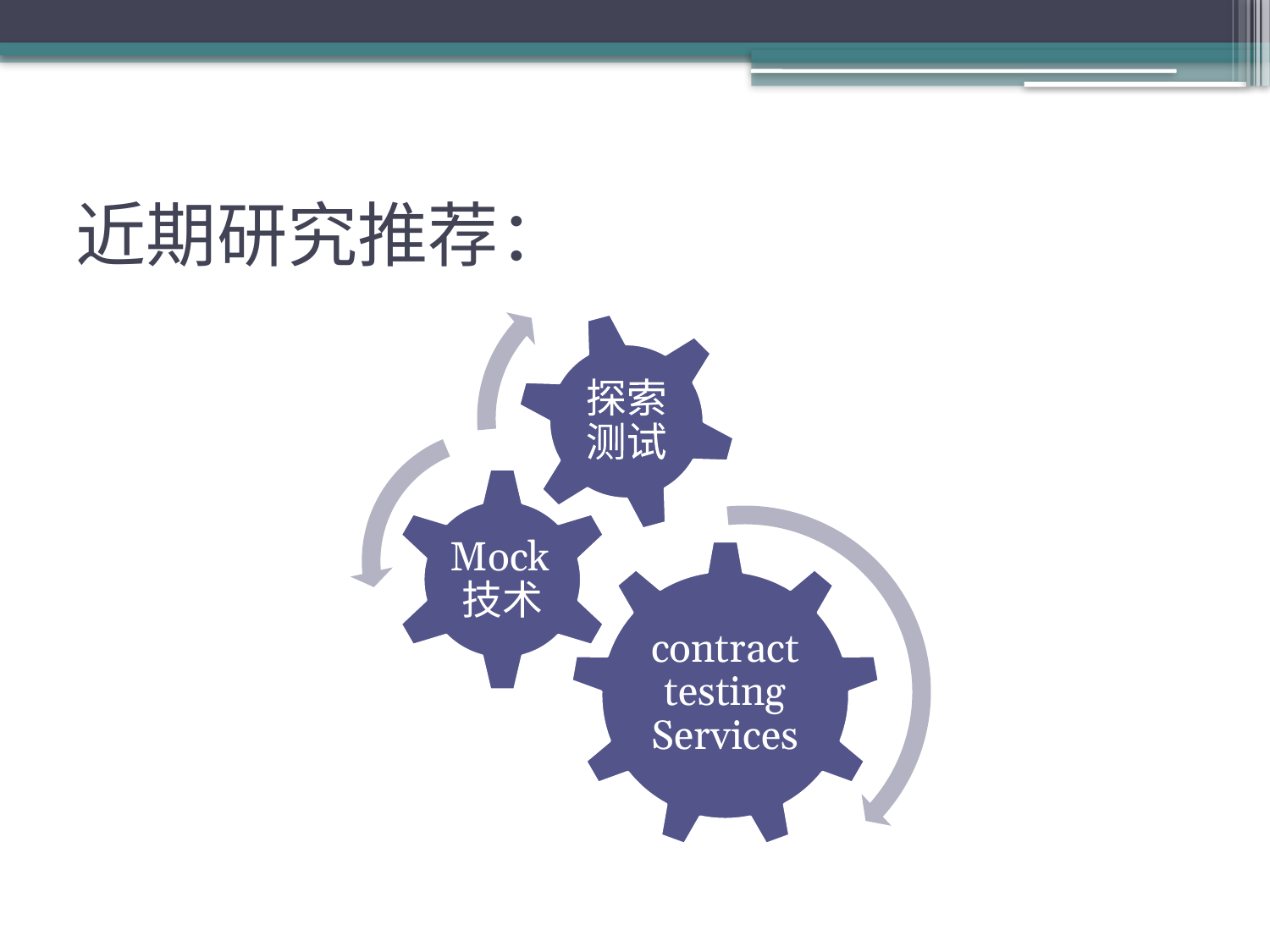

# 近期研究推荐：
contract testing Services
Mock技术
探索测试